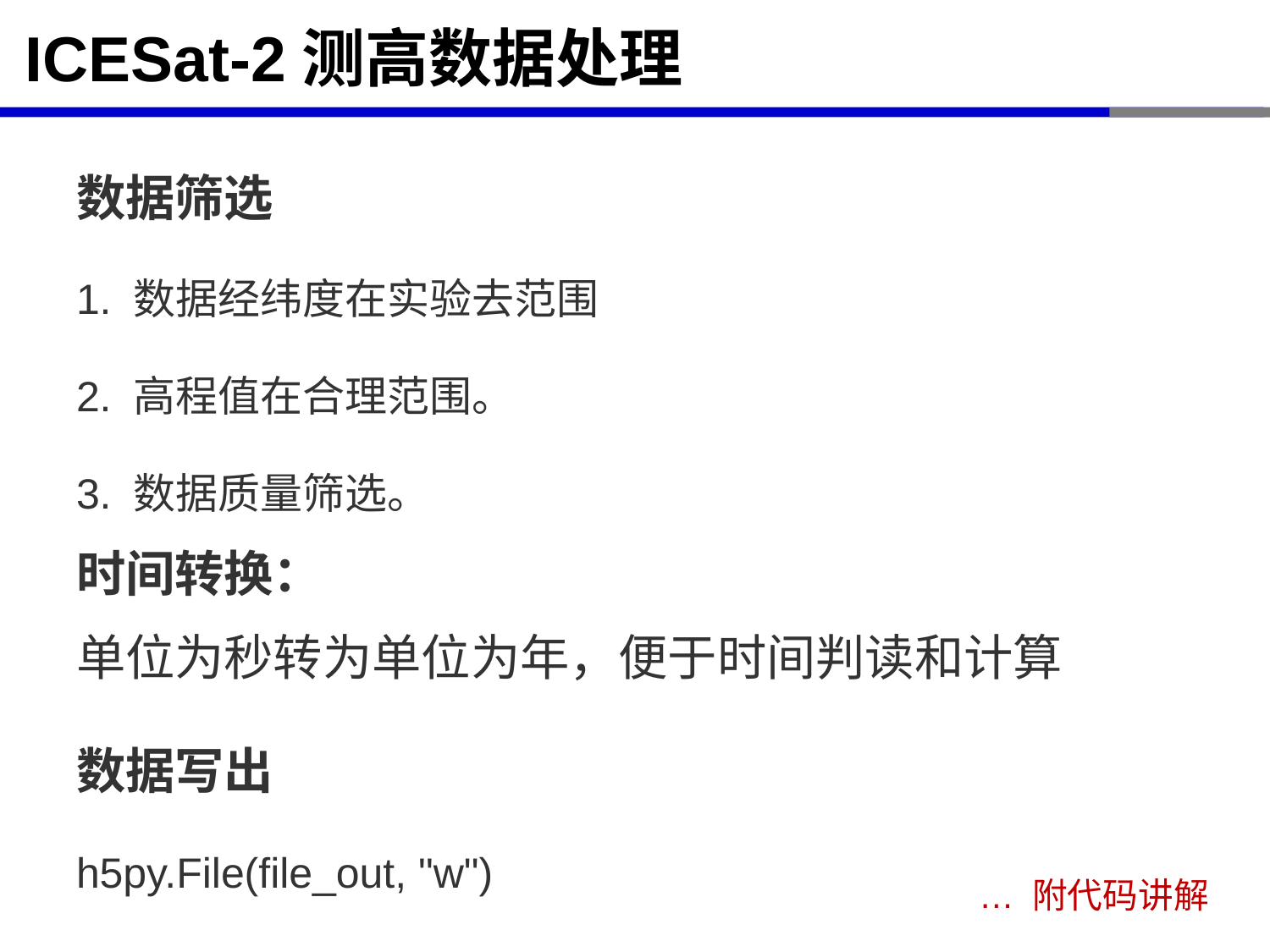

# ICESat-2测高数据处理
数据筛选
1. 数据经纬度在实验去范围
2. 高程值在合理范围。
3. 数据质量筛选。
时间转换：
单位为秒转为单位为年，便于时间判读和计算
数据写出
h5py.File(file_out, "w")
… 附代码讲解